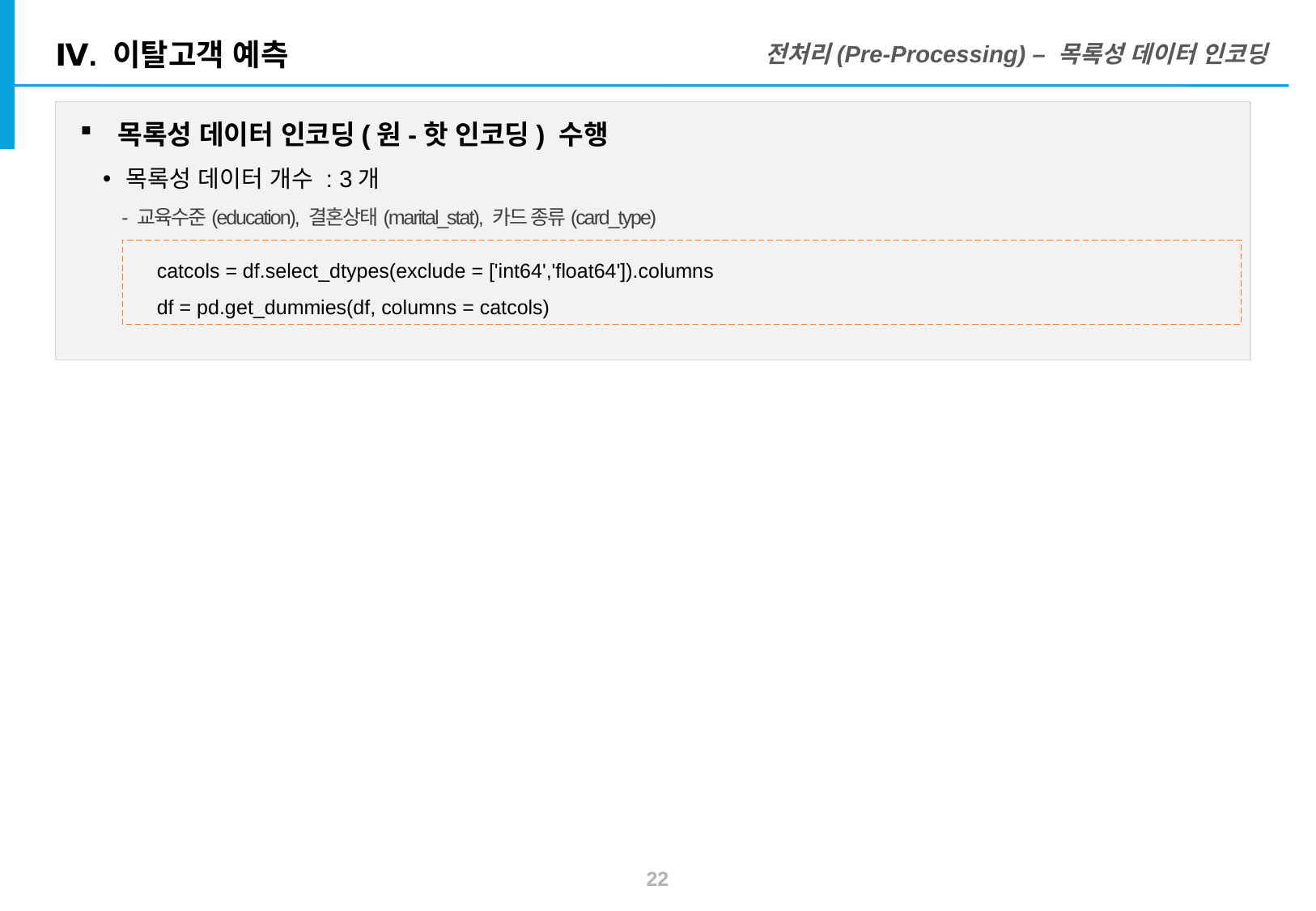

Ⅳ. 이탈고객 예측
전처리(Pre-Processing) – 목록성 데이터 인코딩
목록성 데이터 인코딩(원-핫 인코딩) 수행
목록성 데이터 개수 : 3개
    - 교육수준(education), 결혼상태(marital_stat), 카드 종류(card_type)

|  |  |
| --- | --- |
    catcols = df.select_dtypes(exclude = ['int64','float64']).columns
    df = pd.get_dummies(df, columns = catcols)
22